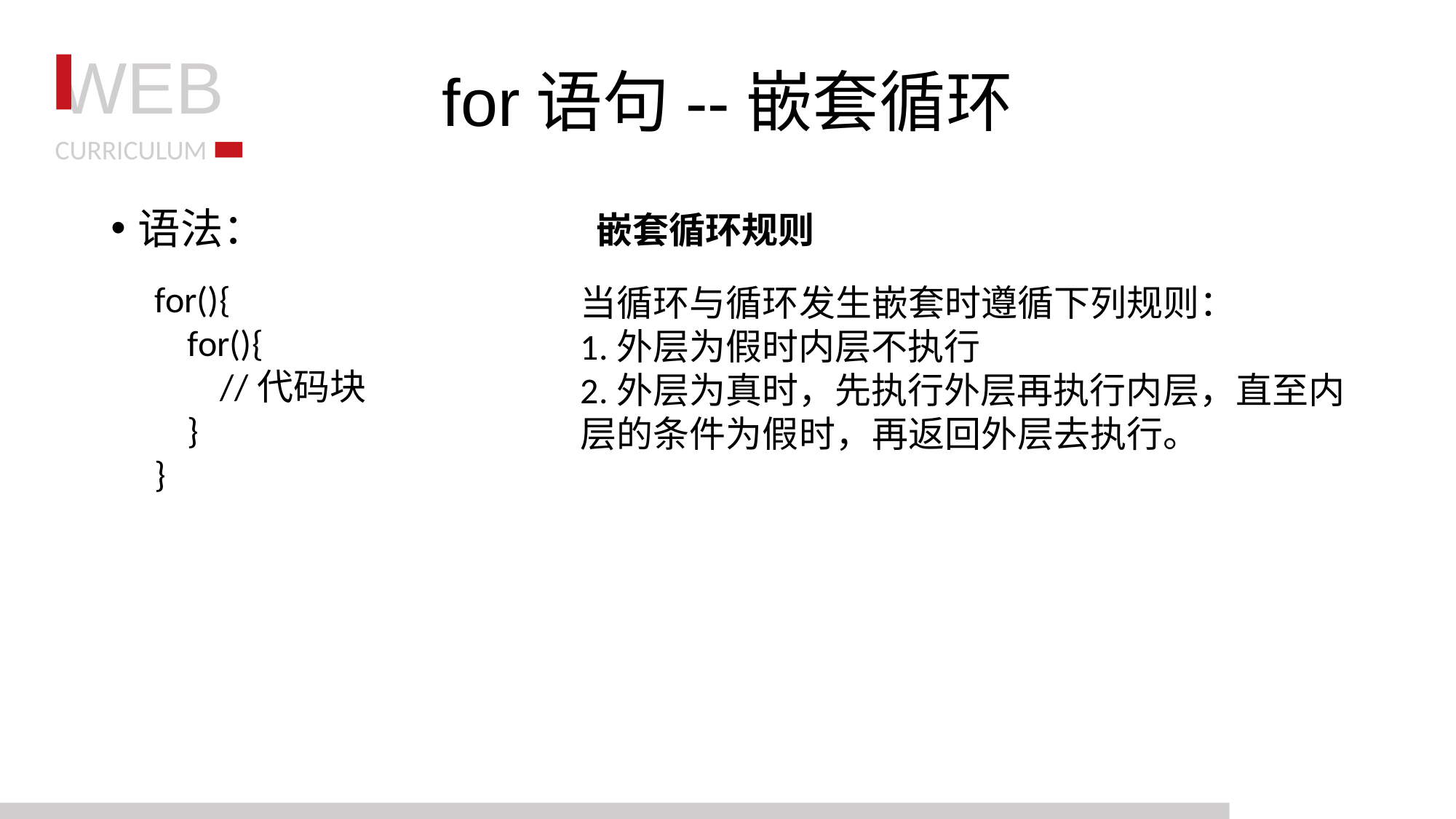

# for语句--嵌套循环
语法：

嵌套循环规则
for(){
    for(){
        //代码块
    }
}
当循环与循环发生嵌套时遵循下列规则：
1.外层为假时内层不执行
2.外层为真时，先执行外层再执行内层，直至内层的条件为假时，再返回外层去执行。